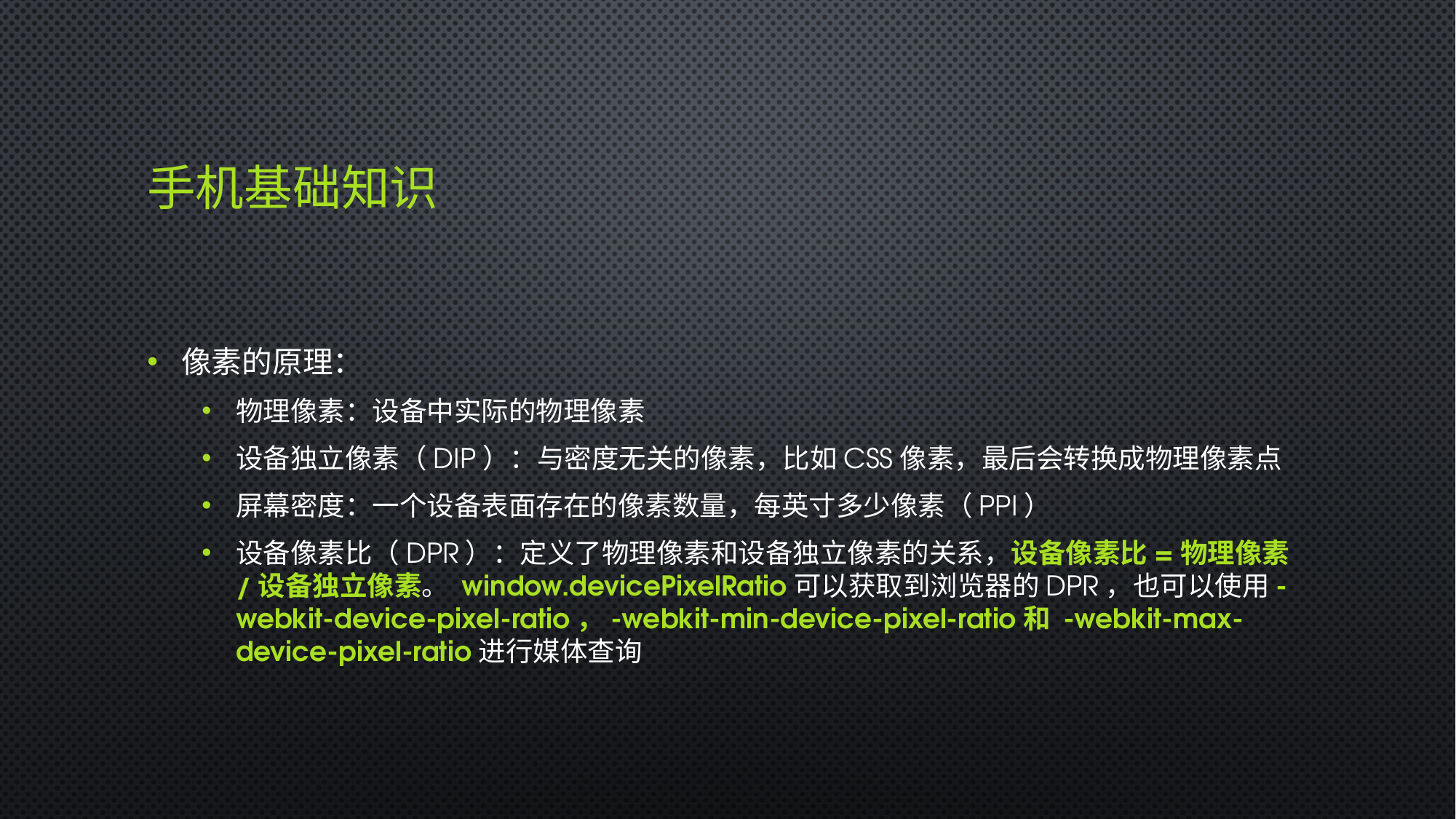

# 手机基础知识
像素的原理：
物理像素：设备中实际的物理像素
设备独立像素（DIP）：与密度无关的像素，比如CSS像素，最后会转换成物理像素点
屏幕密度：一个设备表面存在的像素数量，每英寸多少像素（PPI）
设备像素比（DPR）：定义了物理像素和设备独立像素的关系，设备像素比=物理像素/设备独立像素。 window.devicePixelRatio可以获取到浏览器的DPR，也可以使用-webkit-device-pixel-ratio，-webkit-min-device-pixel-ratio和 -webkit-max-device-pixel-ratio进行媒体查询